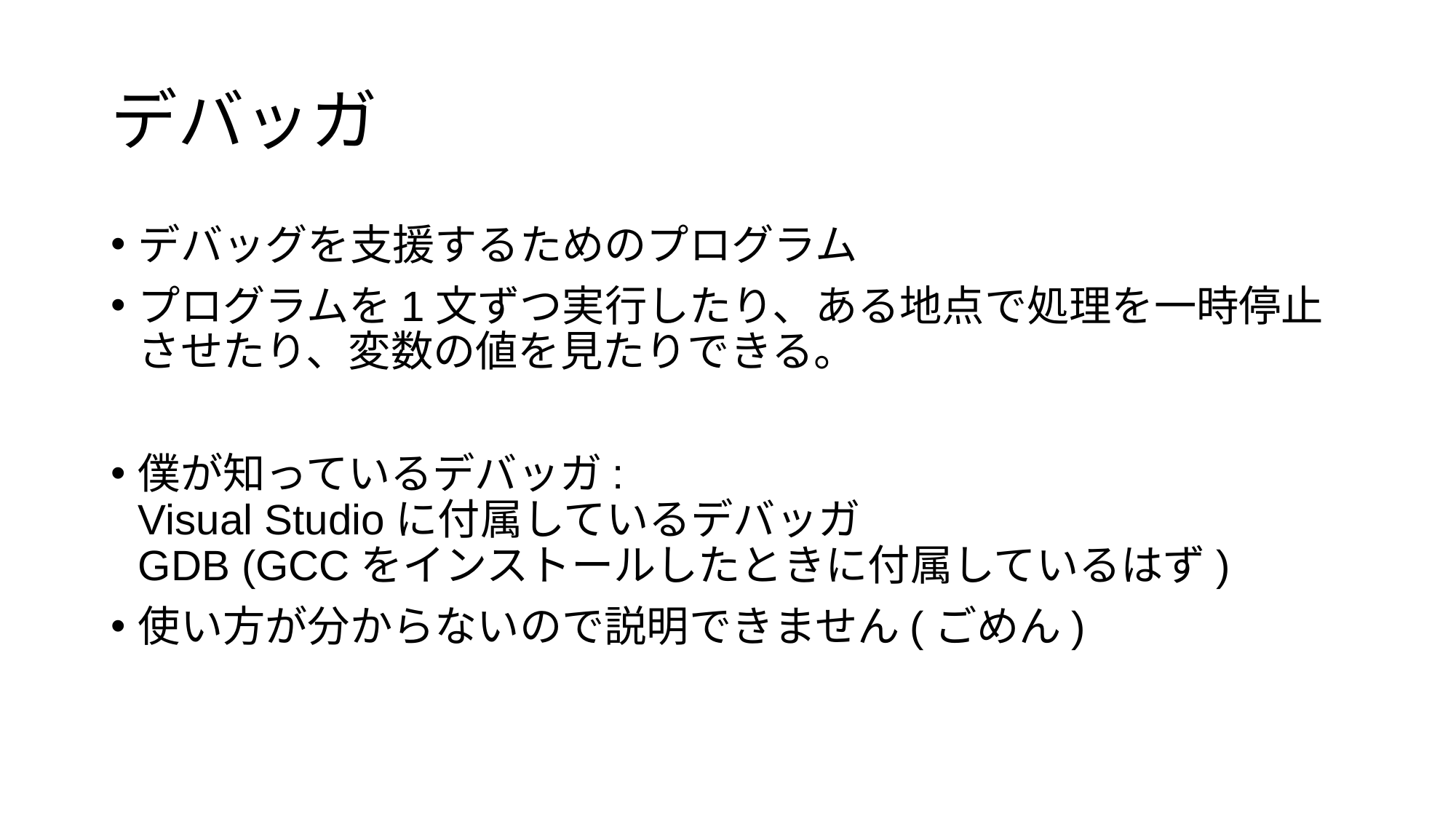

# デバッガ
デバッグを支援するためのプログラム
プログラムを1文ずつ実行したり、ある地点で処理を一時停止させたり、変数の値を見たりできる。

僕が知っているデバッガ:
Visual Studioに付属しているデバッガ
GDB (GCCをインストールしたときに付属しているはず)
使い方が分からないので説明できません(ごめん)